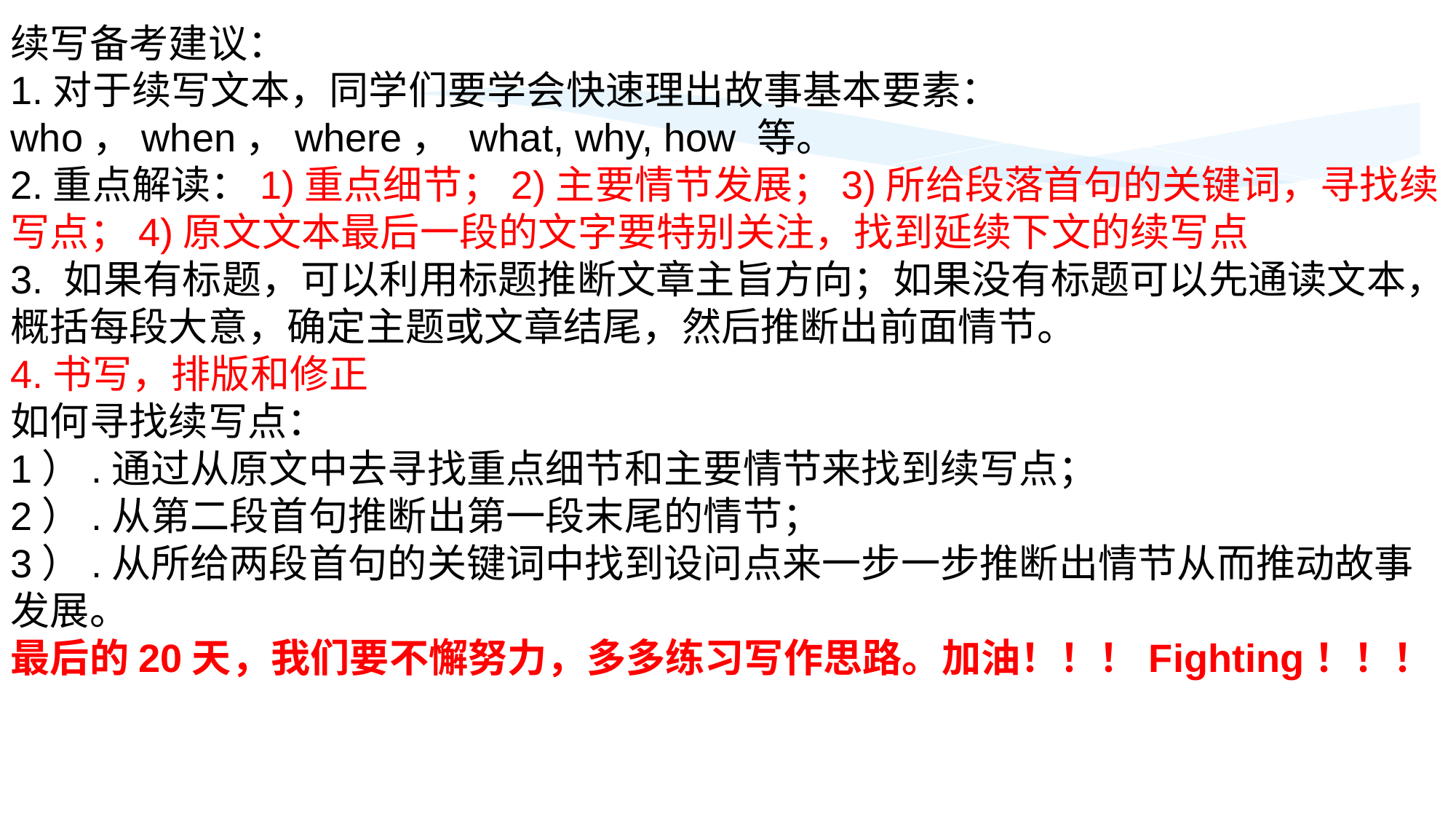

续写备考建议：
1.对于续写文本，同学们要学会快速理出故事基本要素：who，when，where， what, why, how 等。
2.重点解读：1)重点细节；2)主要情节发展；3)所给段落首句的关键词，寻找续写点；4)原文文本最后一段的文字要特别关注，找到延续下文的续写点
3. 如果有标题，可以利用标题推断文章主旨方向；如果没有标题可以先通读文本，概括每段大意，确定主题或文章结尾，然后推断出前面情节。
4.书写，排版和修正
如何寻找续写点：
1）.通过从原文中去寻找重点细节和主要情节来找到续写点；
2）.从第二段首句推断出第一段末尾的情节；
3）.从所给两段首句的关键词中找到设问点来一步一步推断出情节从而推动故事发展。
最后的20天，我们要不懈努力，多多练习写作思路。加油！！！Fighting！！！